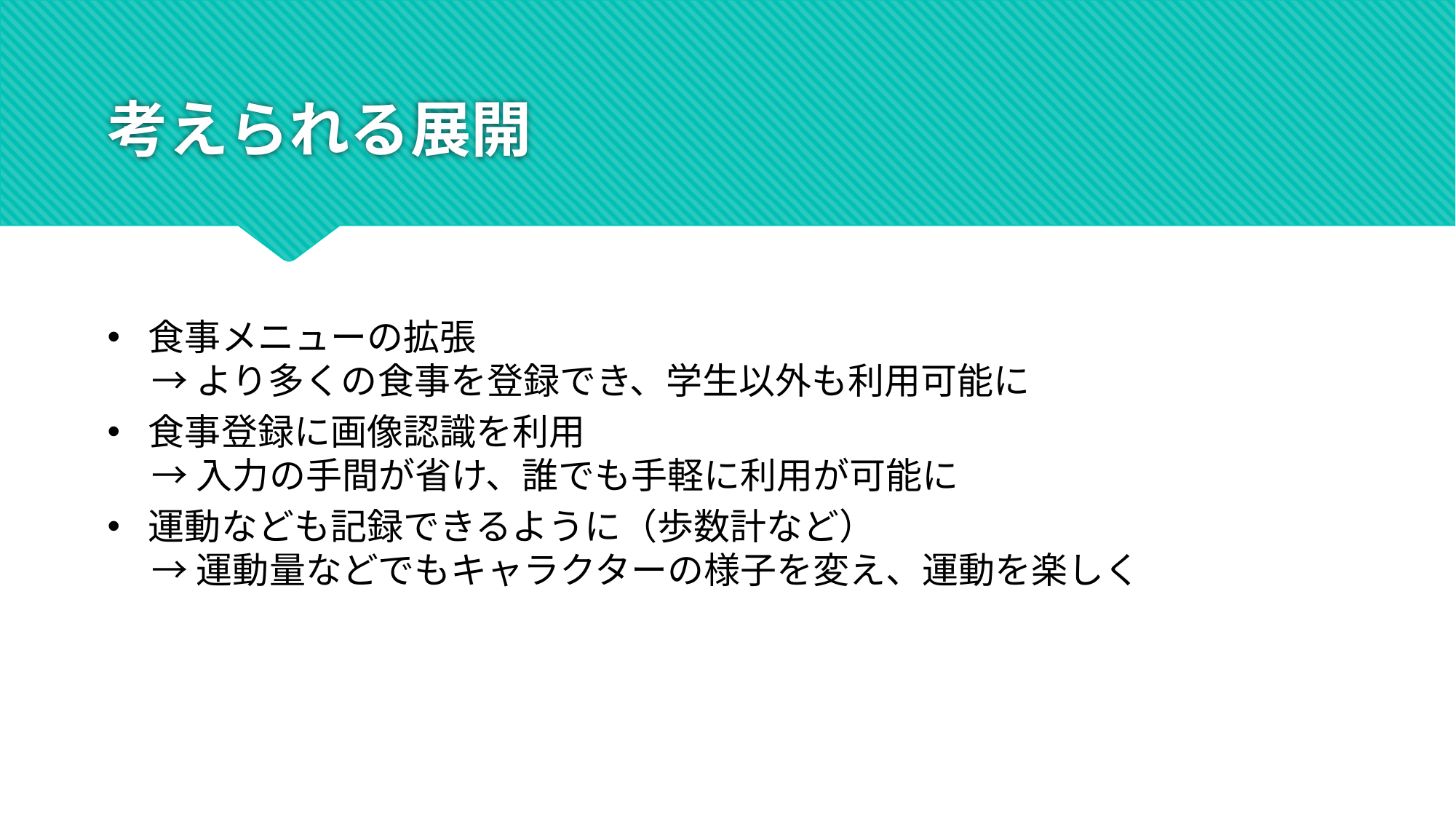

# 考えられる展開
食事メニューの拡張
　 → より多くの食事を登録でき、学生以外も利用可能に

食事登録に画像認識を利用
　 → 入力の手間が省け、誰でも手軽に利用が可能に

運動なども記録できるように（歩数計など）
　 → 運動量などでもキャラクターの様子を変え、運動を楽しく